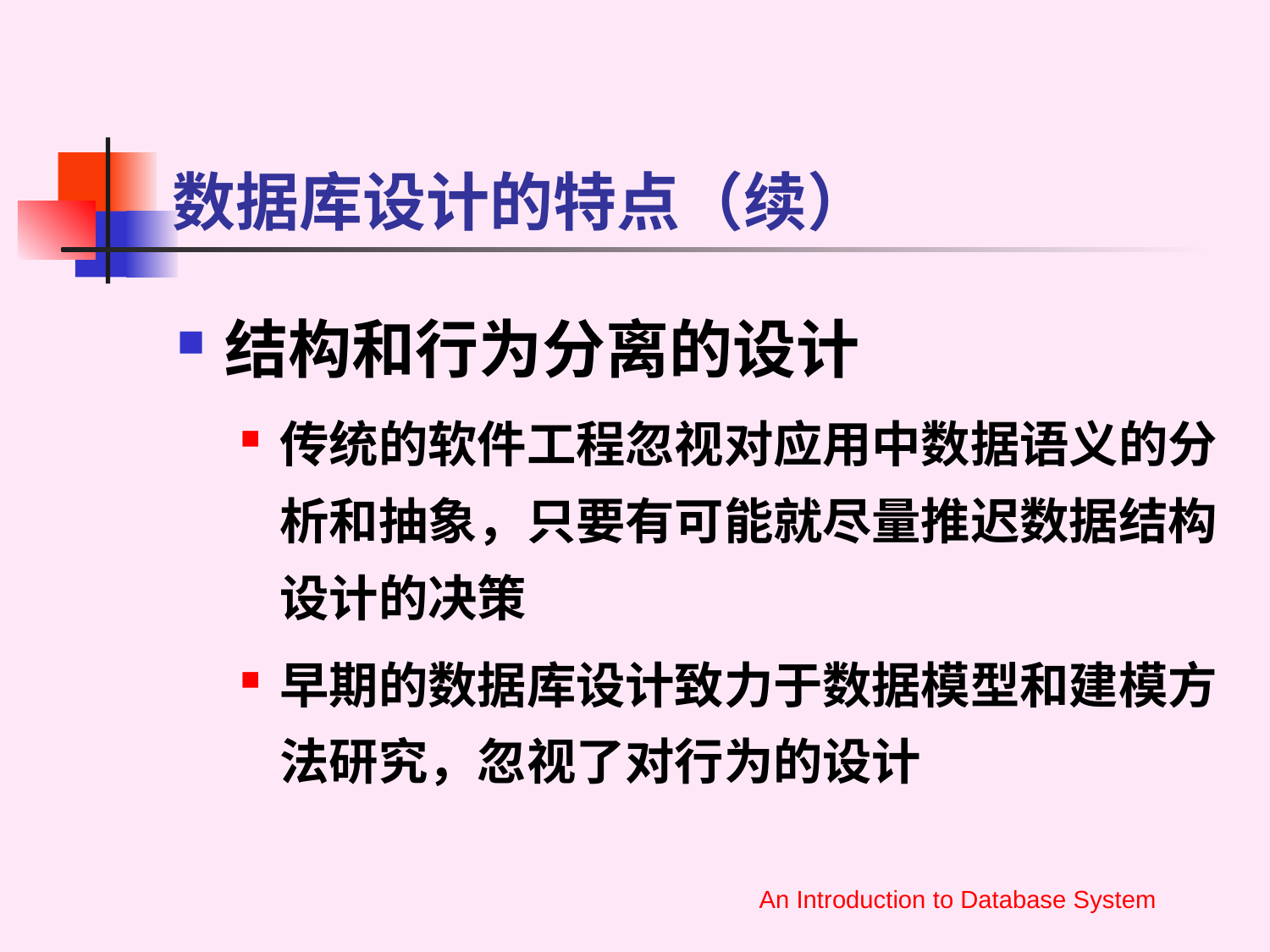

# 数据库设计的特点（续）
结构和行为分离的设计
传统的软件工程忽视对应用中数据语义的分析和抽象，只要有可能就尽量推迟数据结构设计的决策
早期的数据库设计致力于数据模型和建模方法研究，忽视了对行为的设计
An Introduction to Database System